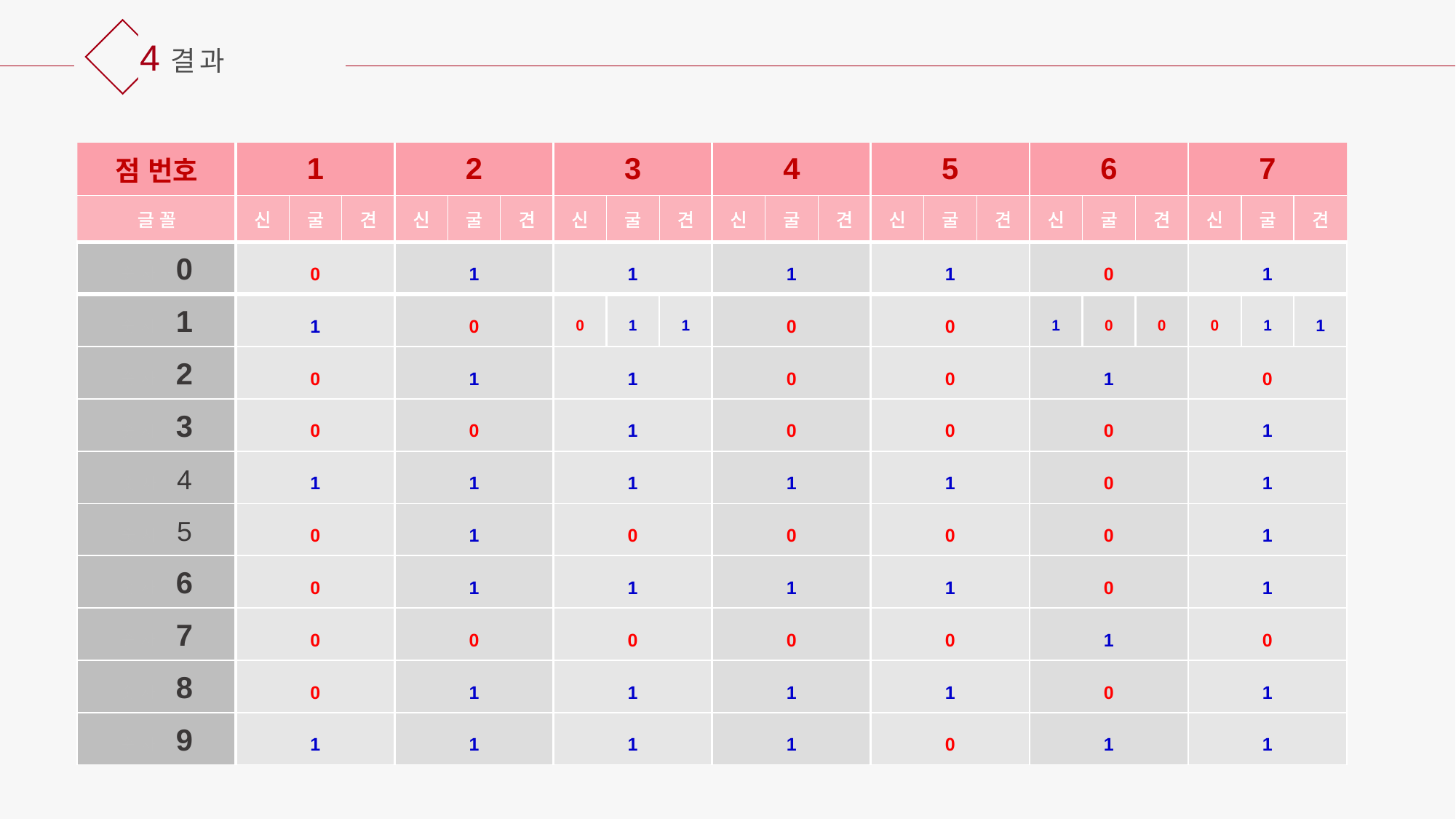

4

결과
| 점 번호 | 1 |  |  | 2 |  |  | 3 |  |  | 4 |  |  | 5 |  |  | 6 |  |  | 7 |  |  |
| --- | --- | --- | --- | --- | --- | --- | --- | --- | --- | --- | --- | --- | --- | --- | --- | --- | --- | --- | --- | --- | --- |
| 글 꼴 | 신 | 굴 | 견 | 신 | 굴 | 견 | 신 | 굴 | 견 | 신 | 굴 | 견 | 신 | 굴 | 견 | 신 | 굴 | 견 | 신 | 굴 | 견 |
| 숫자 0 | 0 |  |  | 1 |  |  | 1 |  |  | 1 |  |  | 1 |  |  | 0 |  |  | 1 |  |  |
| 숫자 1 | 1 |  |  | 0 |  |  | 0 | 1 | 1 | 0 |  |  | 0 |  |  | 1 | 0 | 0 | 0 | 1 | 1 |
| 숫자 2 | 0 |  |  | 1 |  |  | 1 |  |  | 0 |  |  | 0 |  |  | 1 |  |  | 0 |  |  |
| 숫자 3 | 0 |  |  | 0 |  |  | 1 |  |  | 0 |  |  | 0 |  |  | 0 |  |  | 1 |  |  |
| 숫자 4 | 1 |  |  | 1 |  |  | 1 |  |  | 1 |  |  | 1 |  |  | 0 |  |  | 1 |  |  |
| 숫자 5 | 0 |  |  | 1 |  |  | 0 |  |  | 0 |  |  | 0 |  |  | 0 |  |  | 1 |  |  |
| 숫자 6 | 0 |  |  | 1 |  |  | 1 |  |  | 1 |  |  | 1 |  |  | 0 |  |  | 1 |  |  |
| 숫자 7 | 0 |  |  | 0 |  |  | 0 |  |  | 0 |  |  | 0 |  |  | 1 |  |  | 0 |  |  |
| 숫자 8 | 0 |  |  | 1 |  |  | 1 |  |  | 1 |  |  | 1 |  |  | 0 |  |  | 1 |  |  |
| 숫자 9 | 1 |  |  | 1 |  |  | 1 |  |  | 1 |  |  | 0 |  |  | 1 |  |  | 1 |  |  |